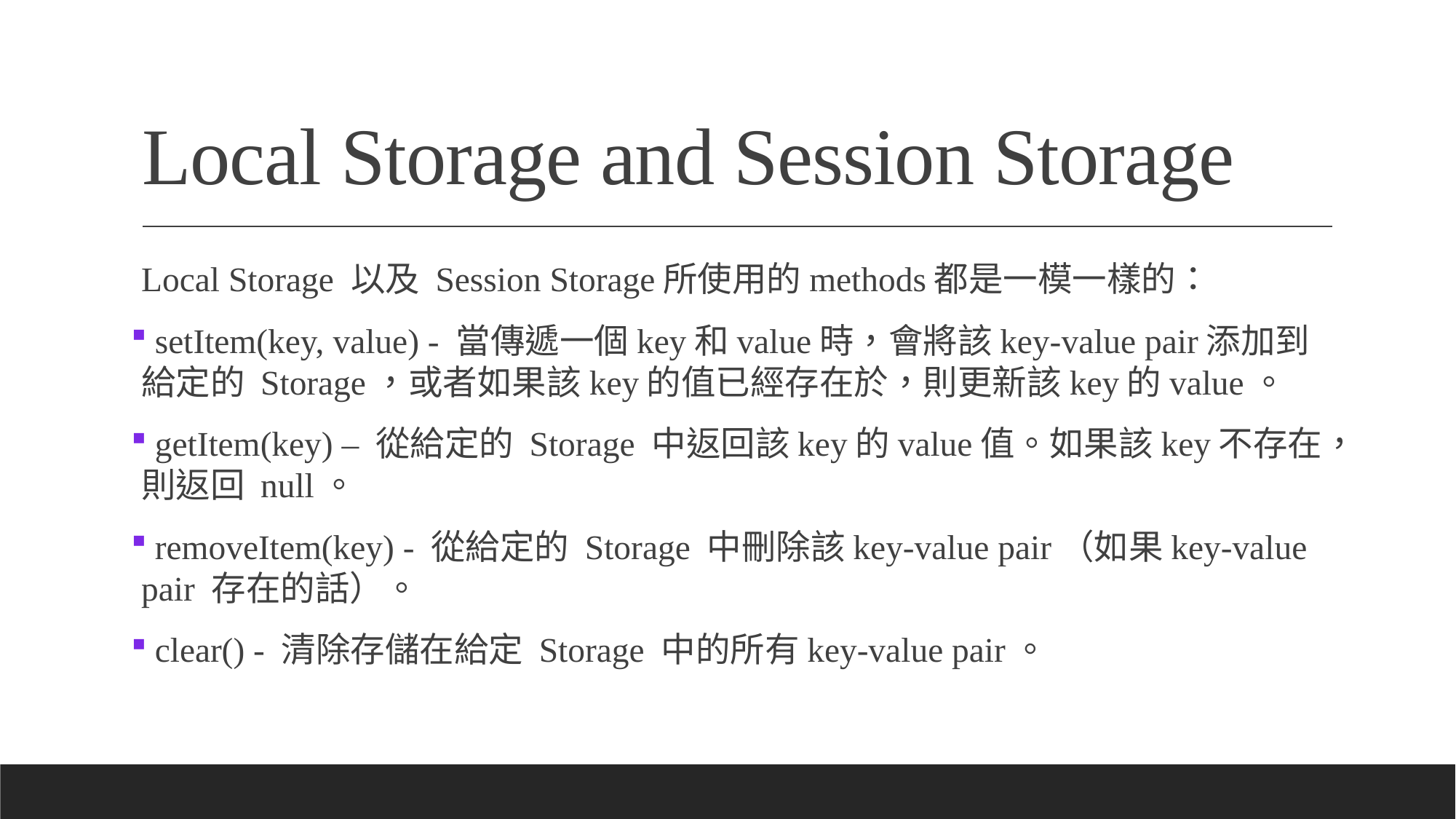

# Local Storage and Session Storage
Local Storage 以及 Session Storage所使用的methods都是一模一樣的：
 setItem(key, value) - 當傳遞一個key和value時，會將該key-value pair添加到給定的 Storage，或者如果該key的值已經存在於，則更新該key的value。
 getItem(key) – 從給定的 Storage 中返回該key的value值。如果該key不存在，則返回 null。
 removeItem(key) - 從給定的 Storage 中刪除該key-value pair（如果key-value pair 存在的話）。
 clear() - 清除存儲在給定 Storage 中的所有key-value pair。